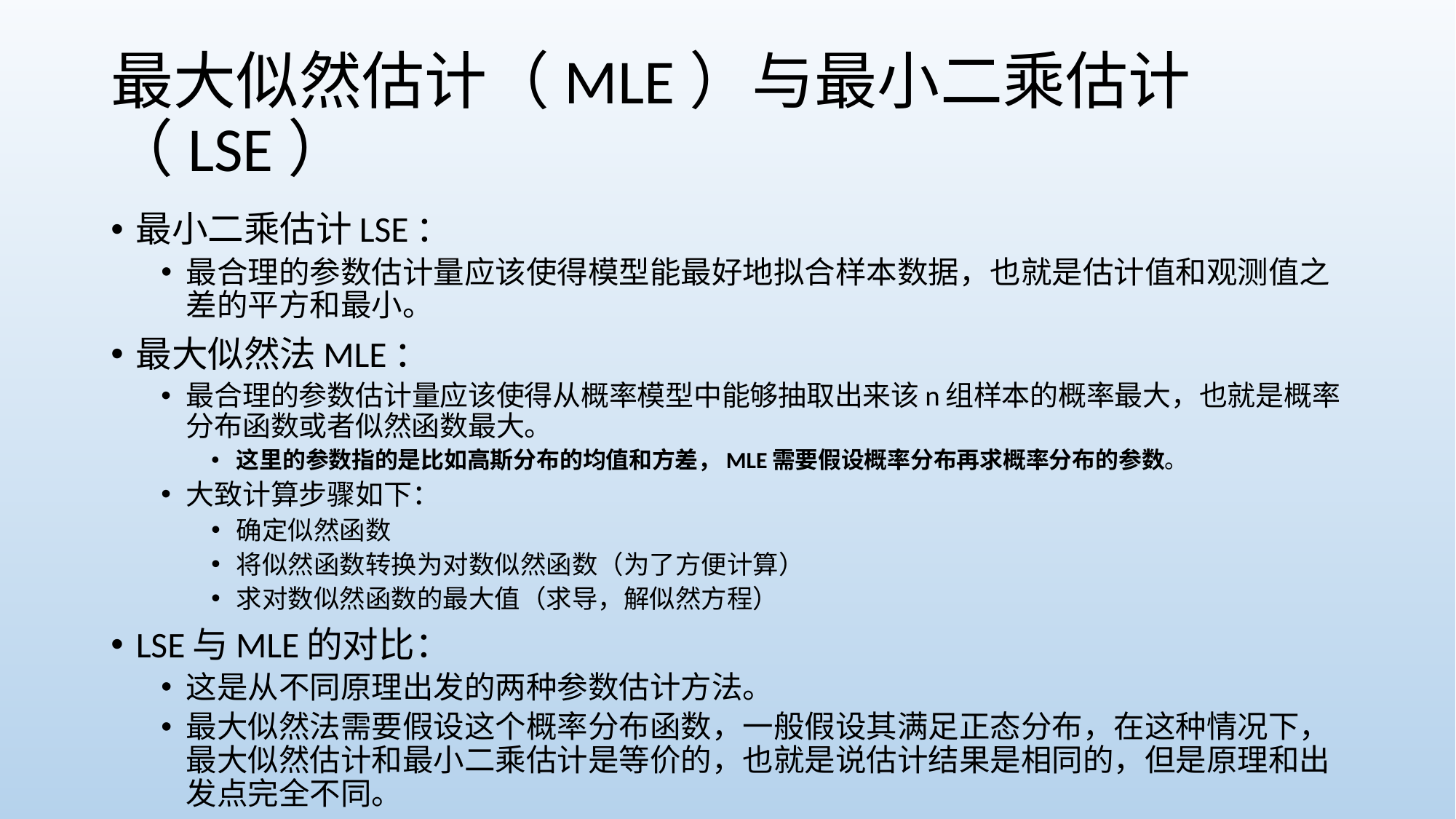

# 最大似然估计（MLE）与最小二乘估计（LSE）
最小二乘估计LSE：
最合理的参数估计量应该使得模型能最好地拟合样本数据，也就是估计值和观测值之差的平方和最小。
最大似然法MLE：
最合理的参数估计量应该使得从概率模型中能够抽取出来该n组样本的概率最大，也就是概率分布函数或者似然函数最大。
这里的参数指的是比如高斯分布的均值和方差，MLE需要假设概率分布再求概率分布的参数。
大致计算步骤如下：
确定似然函数
将似然函数转换为对数似然函数（为了方便计算）
求对数似然函数的最大值（求导，解似然方程）
LSE与MLE的对比：
这是从不同原理出发的两种参数估计方法。
最大似然法需要假设这个概率分布函数，一般假设其满足正态分布，在这种情况下，最大似然估计和最小二乘估计是等价的，也就是说估计结果是相同的，但是原理和出发点完全不同。